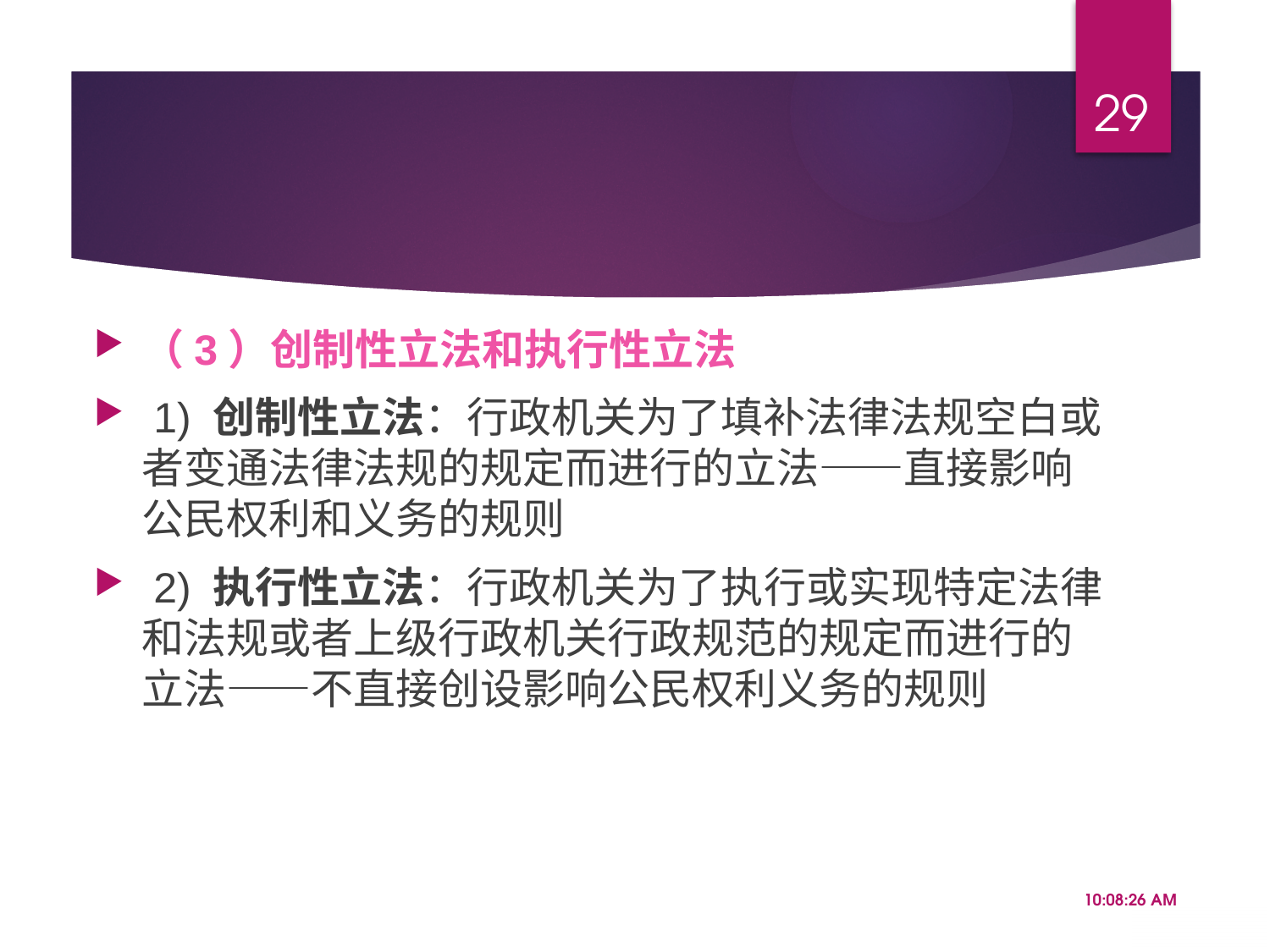

29
#
（3）创制性立法和执行性立法
 1) 创制性立法：行政机关为了填补法律法规空白或者变通法律法规的规定而进行的立法——直接影响公民权利和义务的规则
 2) 执行性立法：行政机关为了执行或实现特定法律和法规或者上级行政机关行政规范的规定而进行的立法——不直接创设影响公民权利义务的规则

10:08:26 AM